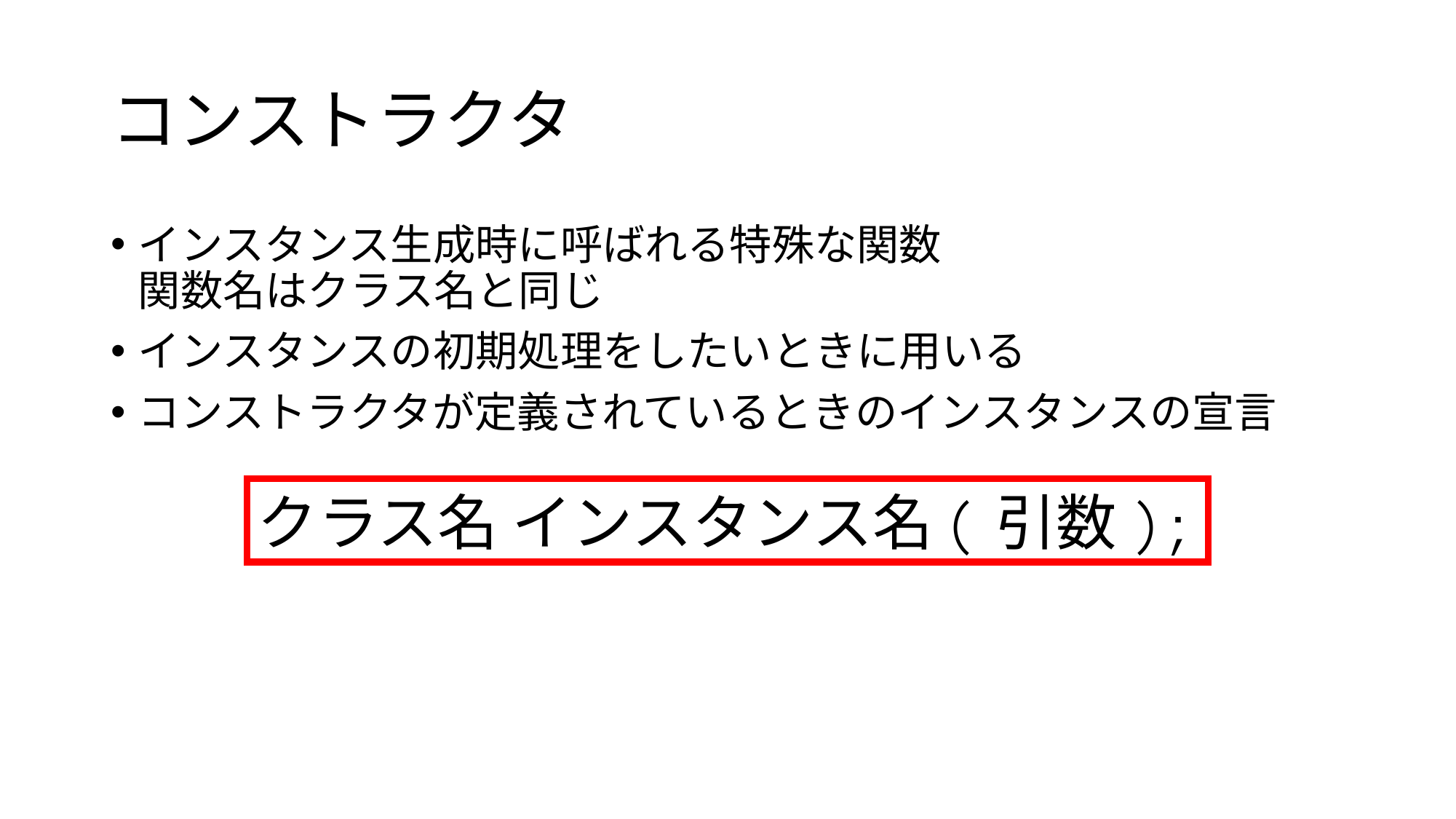

# コンストラクタ
インスタンス生成時に呼ばれる特殊な関数
関数名はクラス名と同じ
インスタンスの初期処理をしたいときに用いる
コンストラクタが定義されているときのインスタンスの宣言

クラス名 インスタンス名(引数);